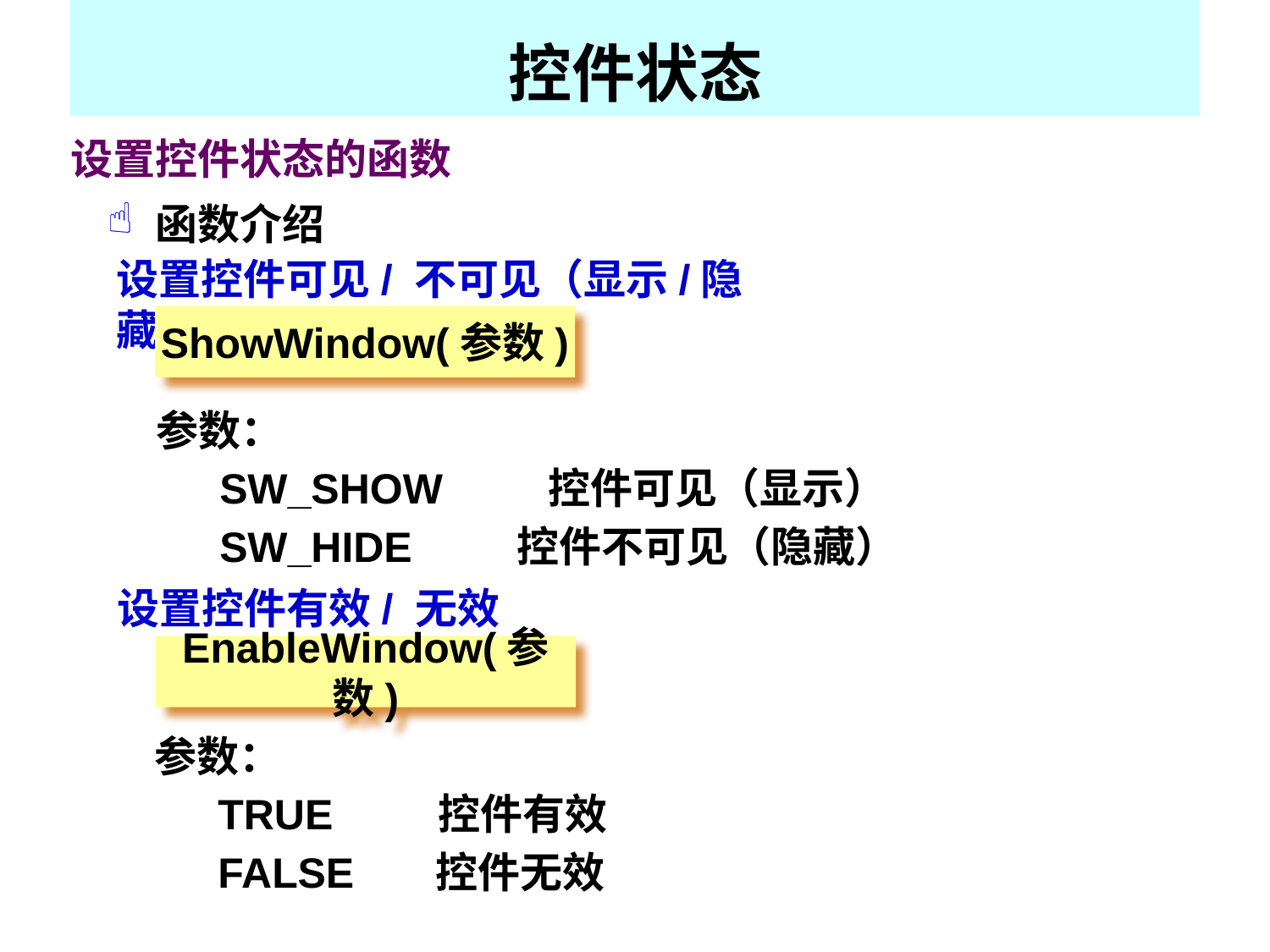

控件状态
设置控件状态的函数
函数介绍
设置控件可见/ 不可见（显示/隐藏）
ShowWindow(参数)
参数：
SW_SHOW        控件可见（显示）
SW_HIDE        控件不可见（隐藏）
设置控件有效/ 无效
EnableWindow(参数)
参数：
TRUE        控件有效
FALSE      控件无效